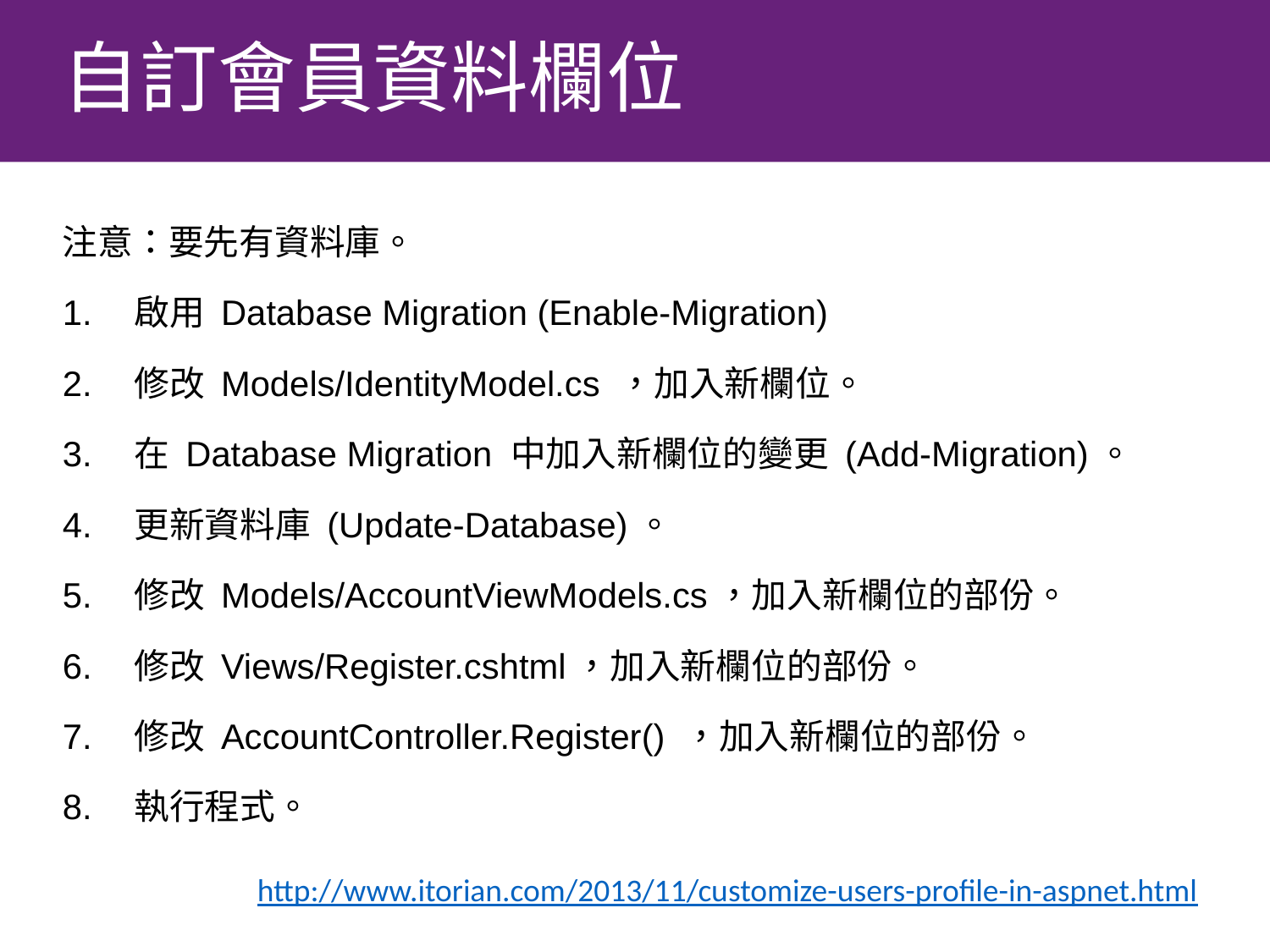

# 自訂會員資料欄位
注意：要先有資料庫。
啟用 Database Migration (Enable-Migration)
修改 Models/IdentityModel.cs ，加入新欄位。
在 Database Migration 中加入新欄位的變更 (Add-Migration)。
更新資料庫 (Update-Database)。
修改 Models/AccountViewModels.cs，加入新欄位的部份。
修改 Views/Register.cshtml，加入新欄位的部份。
修改 AccountController.Register() ，加入新欄位的部份。
執行程式。

http://www.itorian.com/2013/11/customize-users-profile-in-aspnet.html